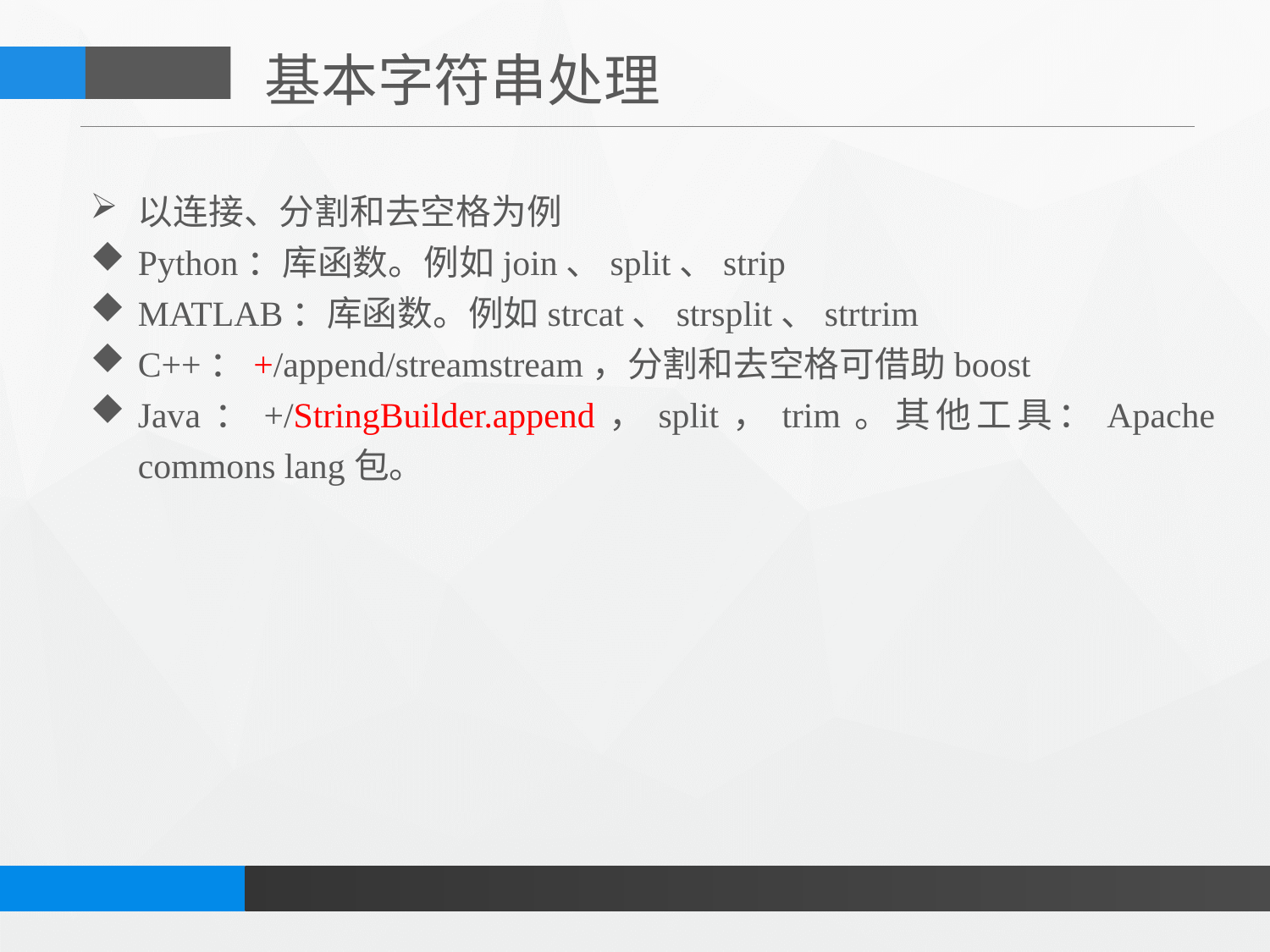

基本字符串处理
以连接、分割和去空格为例
Python：库函数。例如join、split、strip
MATLAB：库函数。例如strcat、strsplit、strtrim
C++：+/append/streamstream，分割和去空格可借助boost
Java：+/StringBuilder.append，split，trim。其他工具：Apache commons lang包。